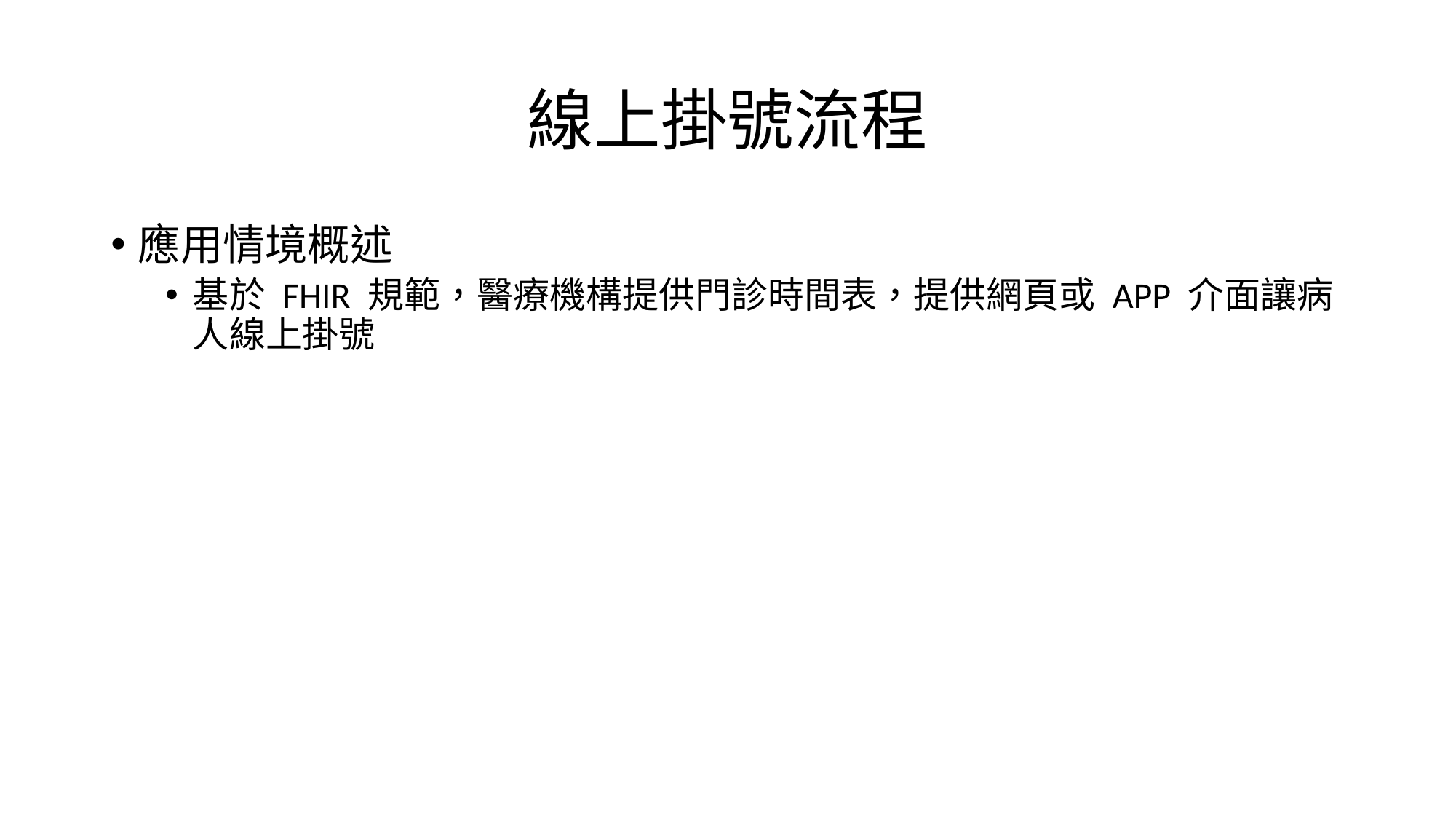

# 線上掛號流程
應用情境概述
基於 FHIR 規範，醫療機構提供門診時間表，提供網頁或 APP 介面讓病人線上掛號